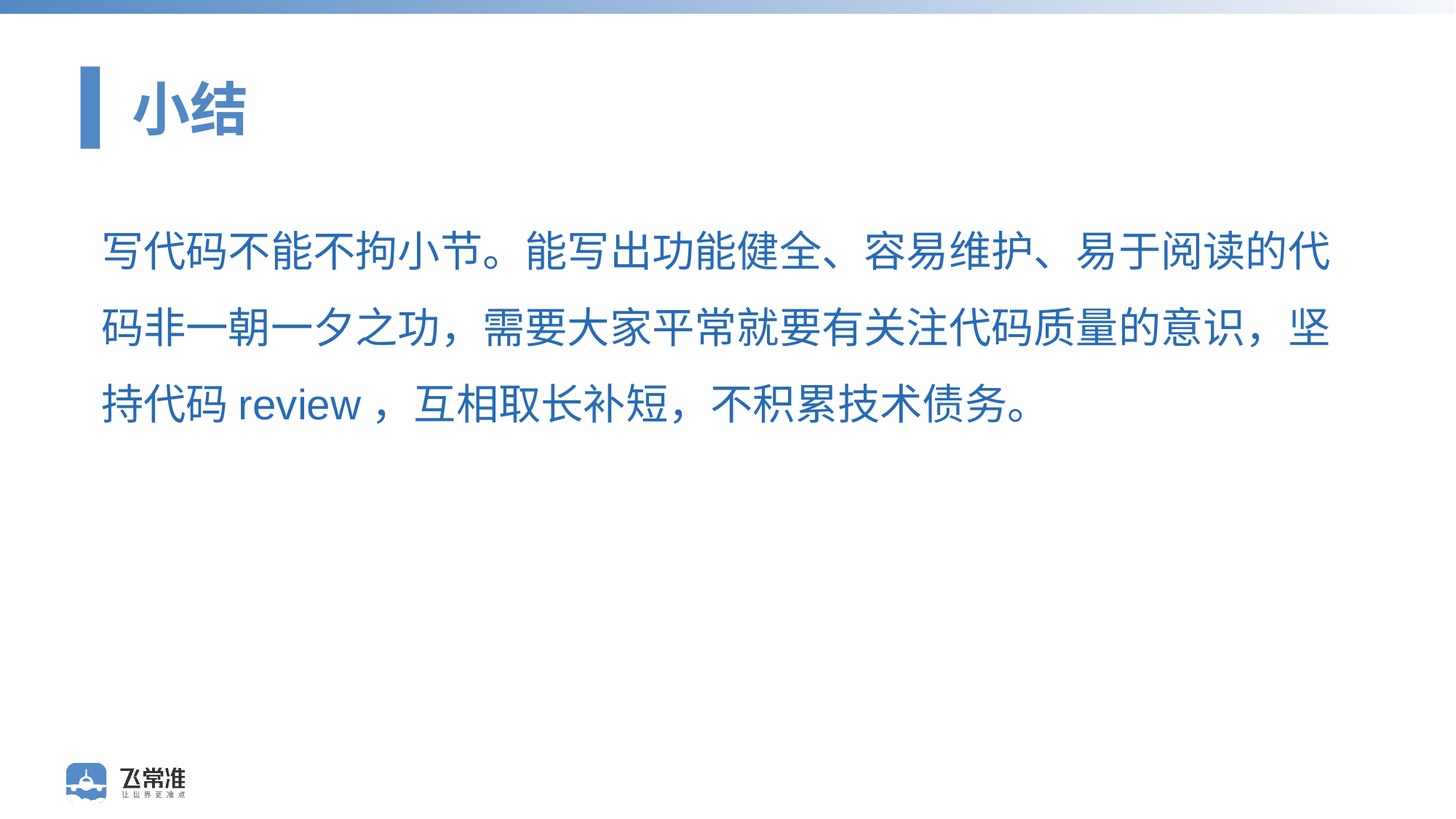

小结
写代码不能不拘小节。能写出功能健全、容易维护、易于阅读的代码非一朝一夕之功，需要大家平常就要有关注代码质量的意识，坚持代码review，互相取长补短，不积累技术债务。
21